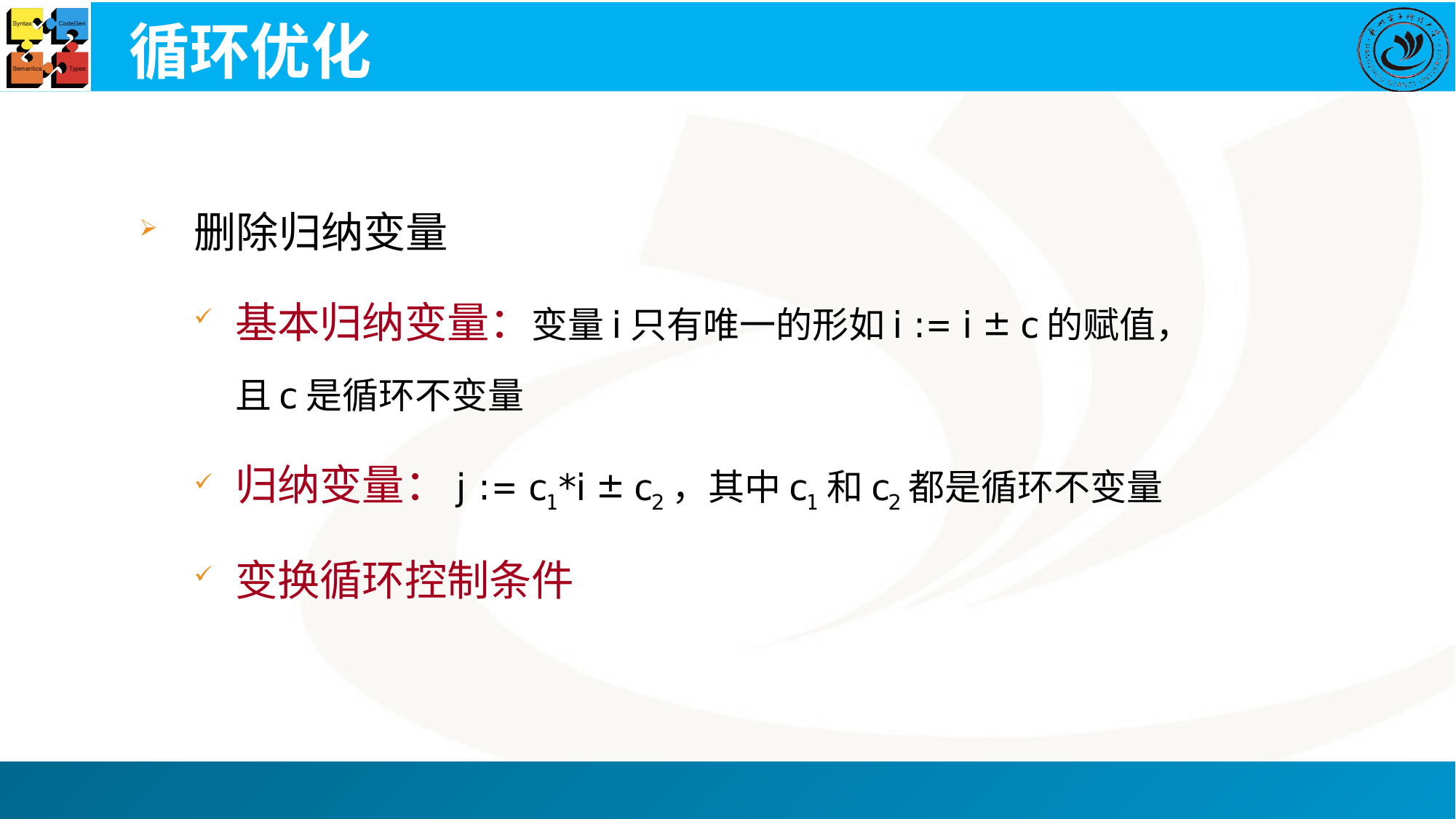

# 循环优化
删除归纳变量
基本归纳变量：变量i只有唯一的形如i := i ± c的赋值，且c是循环不变量
归纳变量：j := c1*i ± c2，其中c1和c2都是循环不变量
变换循环控制条件
52